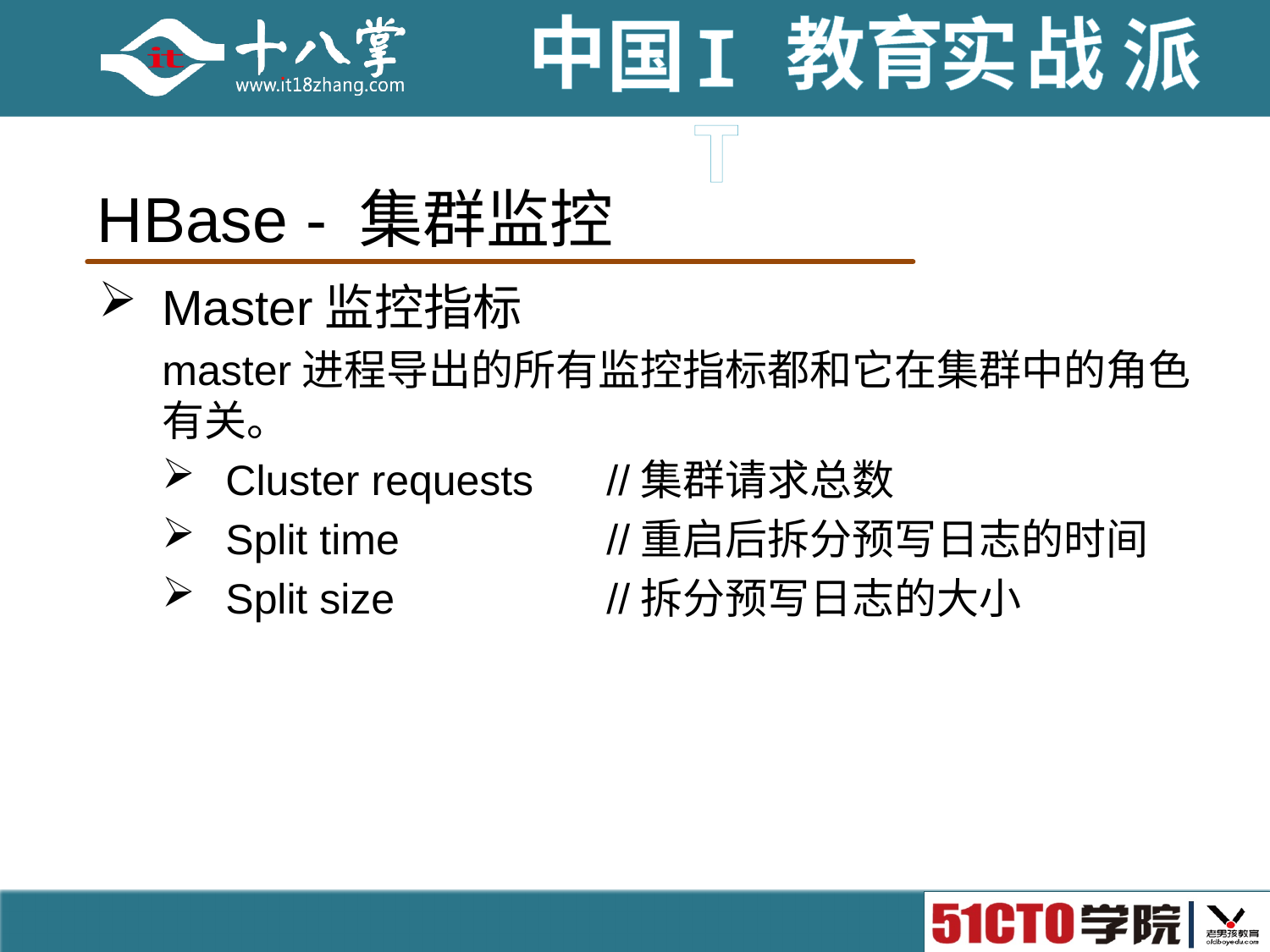

# HBase - 集群监控
Master监控指标
master进程导出的所有监控指标都和它在集群中的角色有关。
Cluster requests	//集群请求总数
Split time		//重启后拆分预写日志的时间
Split size		//拆分预写日志的大小